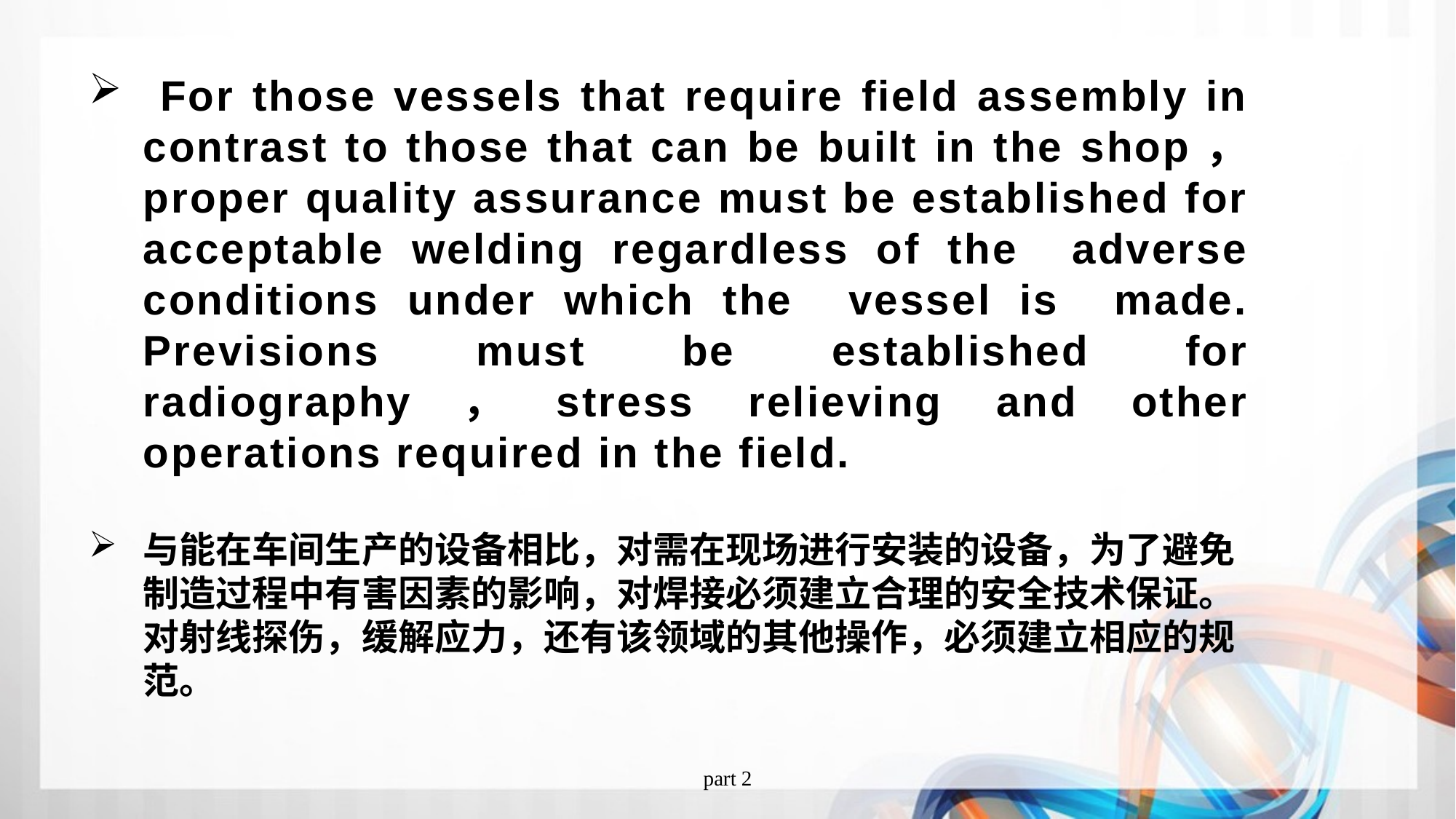

For those vessels that require field assembly in contrast to those that can be built in the shop， proper quality assurance must be established for acceptable welding regardless of the  adverse conditions under which the  vessel is  made. Previsions must be established for radiography，stress relieving and other operations required in the field.

与能在车间生产的设备相比，对需在现场进行安装的设备，为了避免制造过程中有害因素的影响，对焊接必须建立合理的安全技术保证。对射线探伤，缓解应力，还有该领域的其他操作，必须建立相应的规范。

part 2